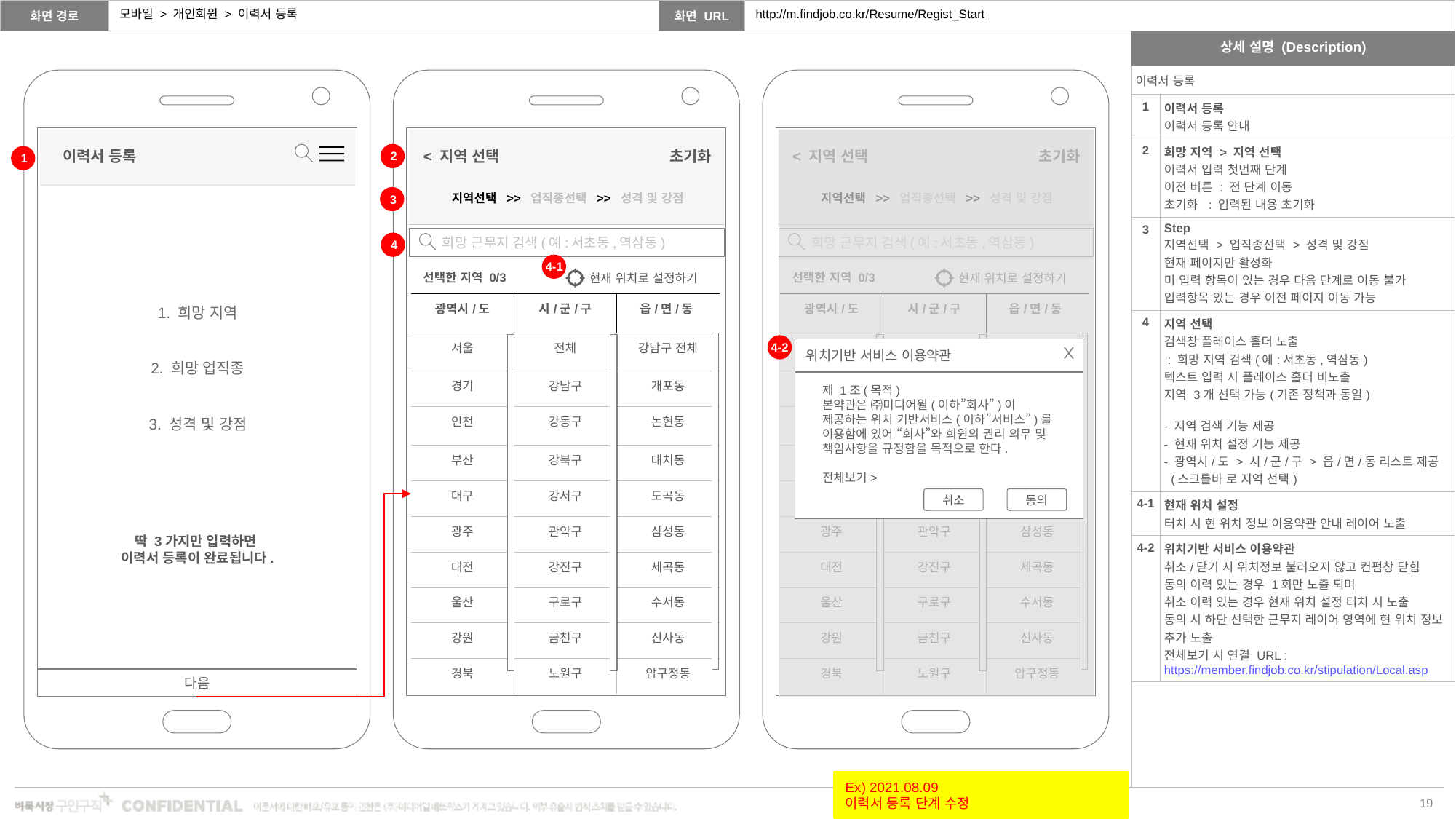

모바일 > 개인회원 > 이력서 등록
http://m.findjob.co.kr/Resume/Regist_Start
| 이력서 등록 |  |
| --- | --- |
| 1 | 이력서 등록 이력서 등록 안내 |
| 2 | 희망 지역 > 지역 선택 이력서 입력 첫번째 단계 이전 버튼 : 전 단계 이동 초기화 : 입력된 내용 초기화 |
| 3 | Step 지역선택 > 업직종선택 > 성격 및 강점 현재 페이지만 활성화 미 입력 항목이 있는 경우 다음 단계로 이동 불가 입력항목 있는 경우 이전 페이지 이동 가능 |
| 4 | 지역 선택 검색창 플레이스 홀더 노출 : 희망 지역 검색(예:서초동,역삼동) 텍스트 입력 시 플레이스 홀더 비노출 지역 3개 선택 가능(기존 정책과 동일) - 지역 검색 기능 제공 - 현재 위치 설정 기능 제공 - 광역시/도 > 시/군/구 > 읍/면/동 리스트 제공 (스크롤바 로 지역 선택) |
| 4-1 | 현재 위치 설정 터치 시 현 위치 정보 이용약관 안내 레이어 노출 |
| 4-2 | 위치기반 서비스 이용약관 취소/닫기 시 위치정보 불러오지 않고 컨펌창 닫힘 동의 이력 있는 경우 1회만 노출 되며 취소 이력 있는 경우 현재 위치 설정 터치 시 노출 동의 시 하단 선택한 근무지 레이어 영역에 현 위치 정보 추가 노출 전체보기 시 연결 URL : https://member.findjob.co.kr/stipulation/Local.asp |

이력서 등록
< 지역 선택
초기화
< 지역 선택
초기화
2

1

지역선택  >>  업직종선택  >>  성격 및 강점
지역선택  >>  업직종선택  >>  성격 및 강점
3
희망 근무지 검색(예:서초동,역삼동)
희망 근무지 검색(예:서초동,역삼동)
4

4-1

선택한 지역 0/3
선택한 지역 0/3
현재 위치로 설정하기

현재 위치로 설정하기

| 광역시/도 | 시/군/구 | 읍/면/동 |
| --- | --- | --- |
| 서울 | 전체 | 강남구 전체 |
| 경기 | 강남구 | 개포동 |
| 인천 | 강동구 | 논현동 |
| 부산 | 강북구 | 대치동 |
| 대구 | 강서구 | 도곡동 |
| 광주 | 관악구 | 삼성동 |
| 대전 | 강진구 | 세곡동 |
| 울산 | 구로구 | 수서동 |
| 강원 | 금천구 | 신사동 |
| 경북 | 노원구 | 압구정동 |
| 광역시/도 | 시/군/구 | 읍/면/동 |
| --- | --- | --- |
| 서울 | 전체 | 강남구 전체 |
| 경기 | 강남구 | 개포동 |
| 인천 | 강동구 | 논현동 |
| 부산 | 강북구 | 대치동 |
| 대구 | 강서구 | 도곡동 |
| 광주 | 관악구 | 삼성동 |
| 대전 | 강진구 | 세곡동 |
| 울산 | 구로구 | 수서동 |
| 강원 | 금천구 | 신사동 |
| 경북 | 노원구 | 압구정동 |
1. 희망 지역
4-2

위치기반 서비스 이용약관

제 1조(목적)
본약관은 ㈜미디어윌(이하”회사”)이 제공하는 위치 기반서비스(이하”서비스”)를 이용함에 있어 “회사”와 회원의 권리 의무 및 책임사항을 규정함을 목적으로 한다.

전체보기>

Abort
취소
동의
2. 희망 업직종
3. 성격 및 강점

딱 3가지만 입력하면
이력서 등록이 완료됩니다.
다음
Ex) 2021.08.09
이력서 등록 단계 수정